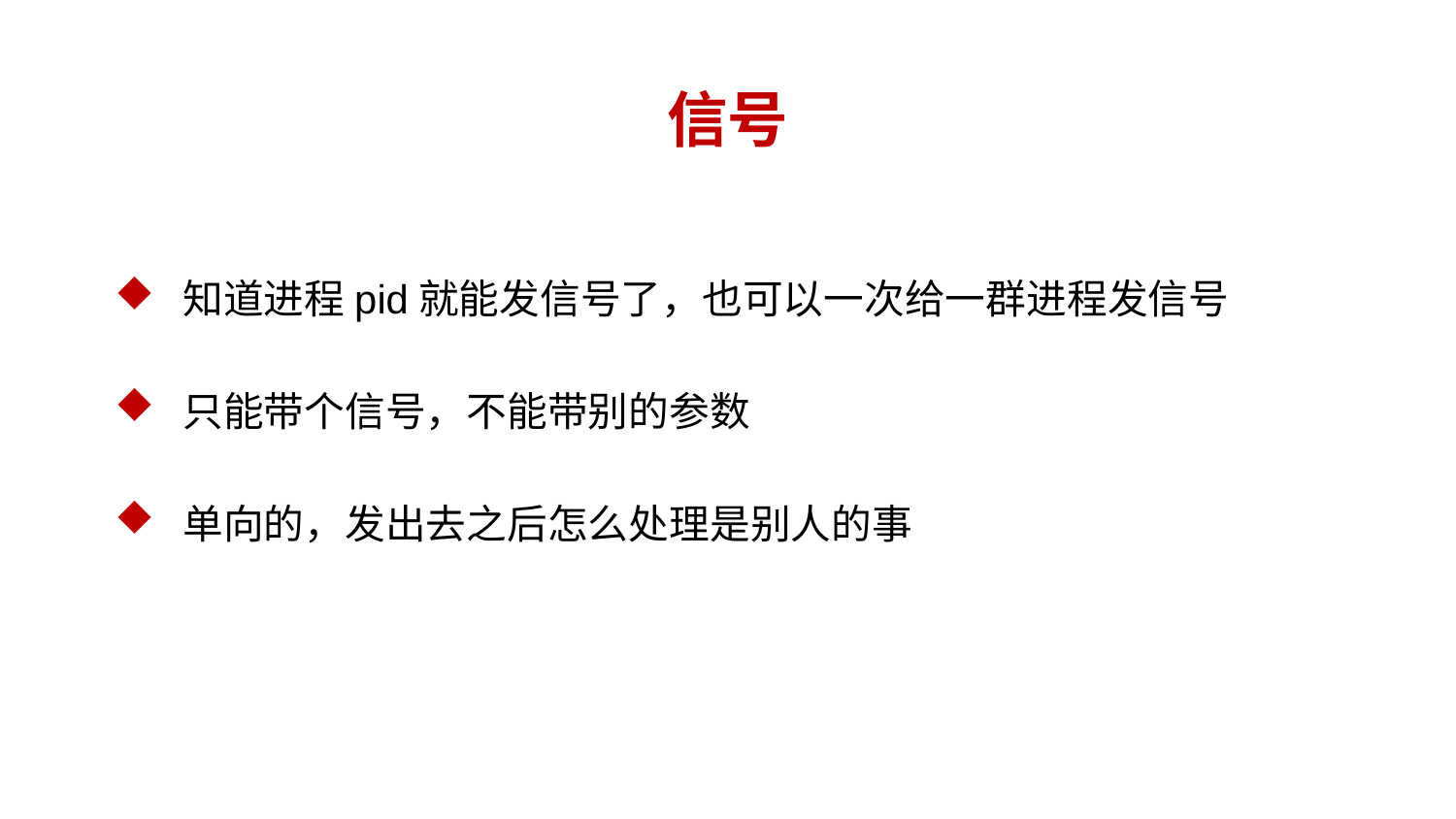

# 信号
  知道进程pid就能发信号了，也可以一次给一群进程发信号
  只能带个信号，不能带别的参数
  单向的，发出去之后怎么处理是别人的事